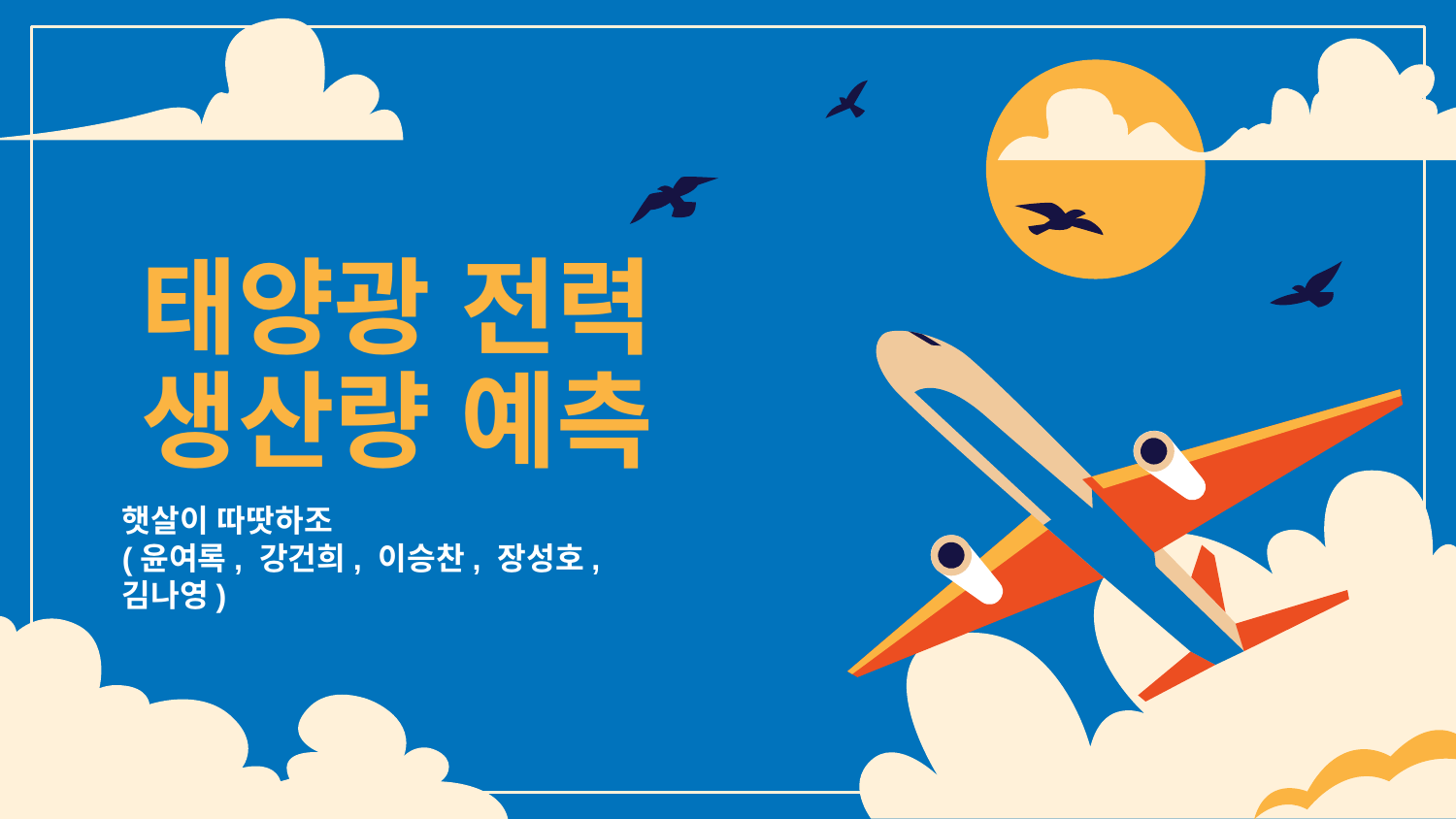

태양광 전력 생산량 예측
햇살이 따땃하조
(윤여록, 강건희, 이승찬, 장성호, 김나영)